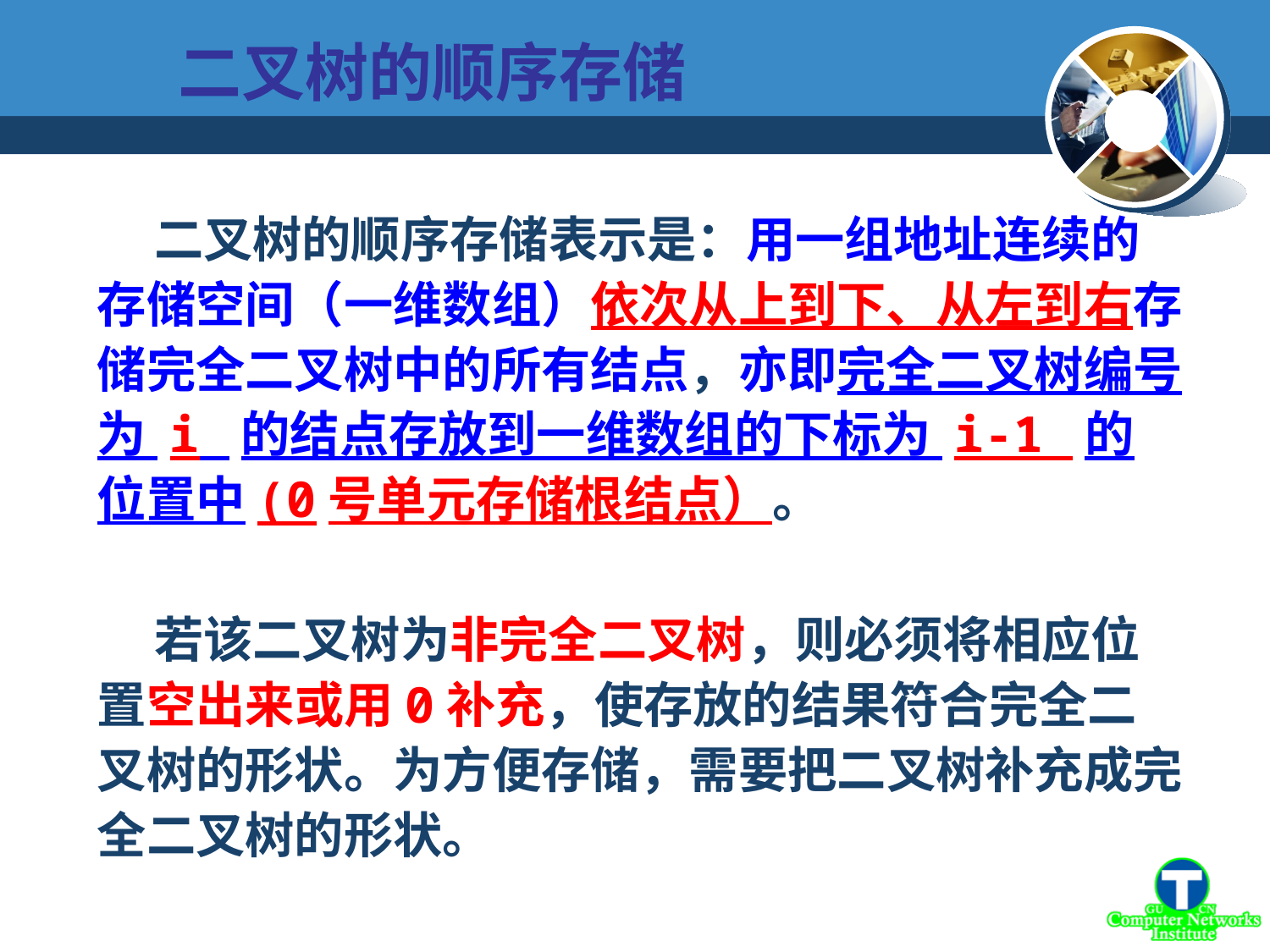

二叉树的顺序存储
    二叉树的顺序存储表示是：用一组地址连续的存储空间（一维数组）依次从上到下、从左到右存储完全二叉树中的所有结点，亦即完全二叉树编号为 i 的结点存放到一维数组的下标为 i-1 的位置中(0号单元存储根结点）。

    若该二叉树为非完全二叉树，则必须将相应位置空出来或用0补充，使存放的结果符合完全二叉树的形状。为方便存储，需要把二叉树补充成完全二叉树的形状。
31